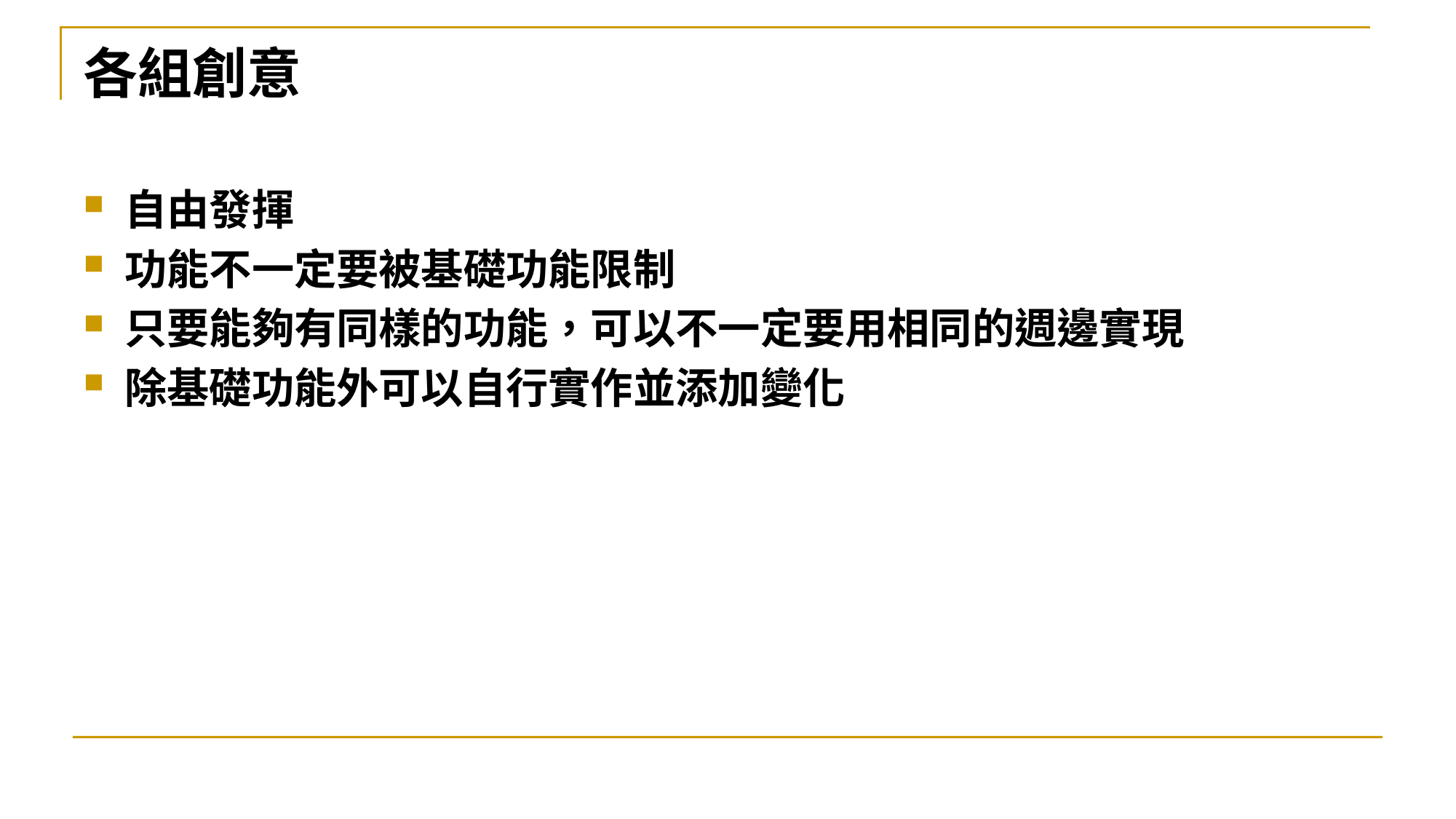

# 各組創意
自由發揮
功能不一定要被基礎功能限制
只要能夠有同樣的功能，可以不一定要用相同的週邊實現
除基礎功能外可以自行實作並添加變化